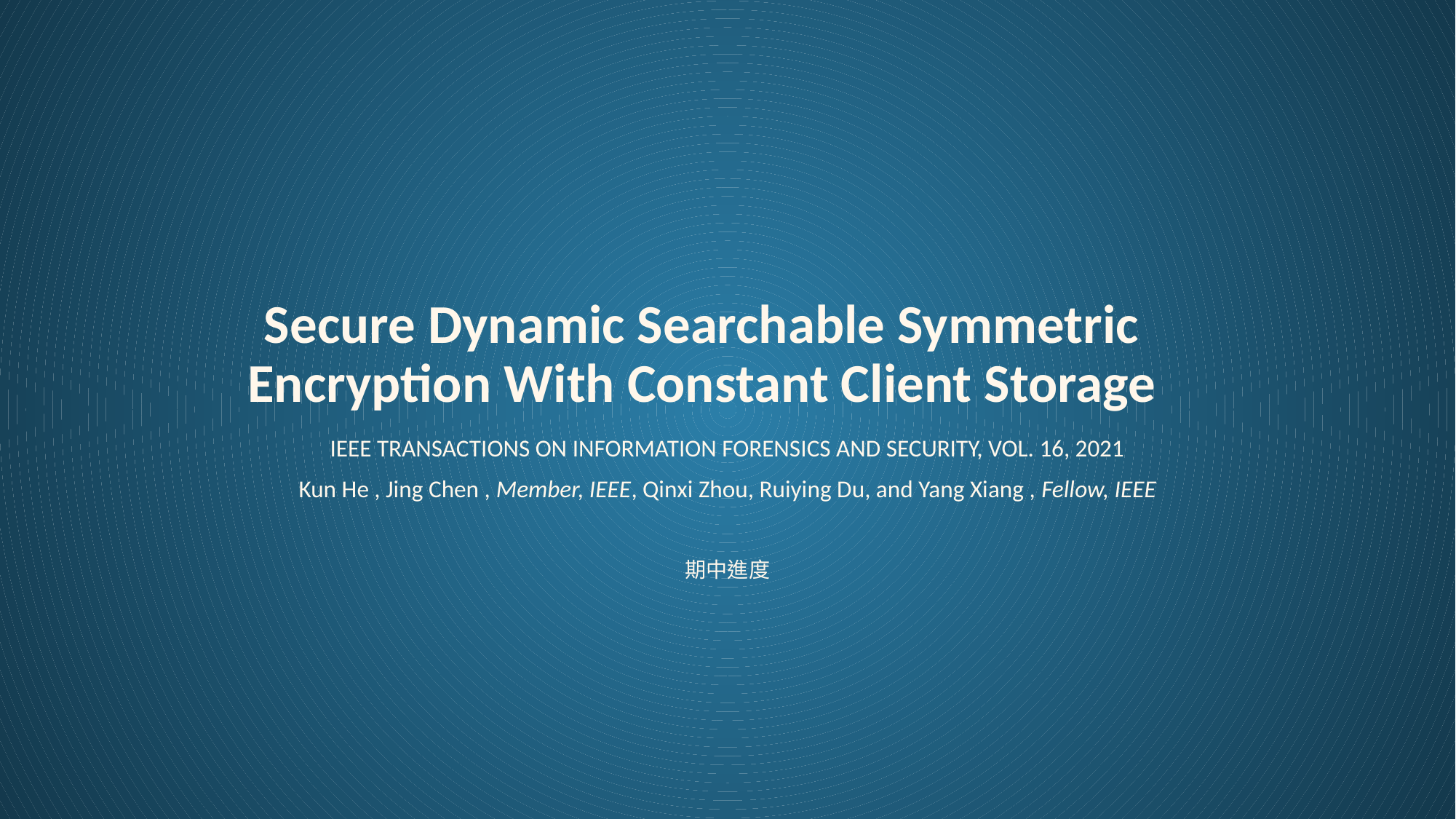

# Secure Dynamic Searchable Symmetric Encryption With Constant Client Storage
IEEE TRANSACTIONS ON INFORMATION FORENSICS AND SECURITY, VOL. 16, 2021
Kun He , Jing Chen , Member, IEEE, Qinxi Zhou, Ruiying Du, and Yang Xiang , Fellow, IEEE

期中進度